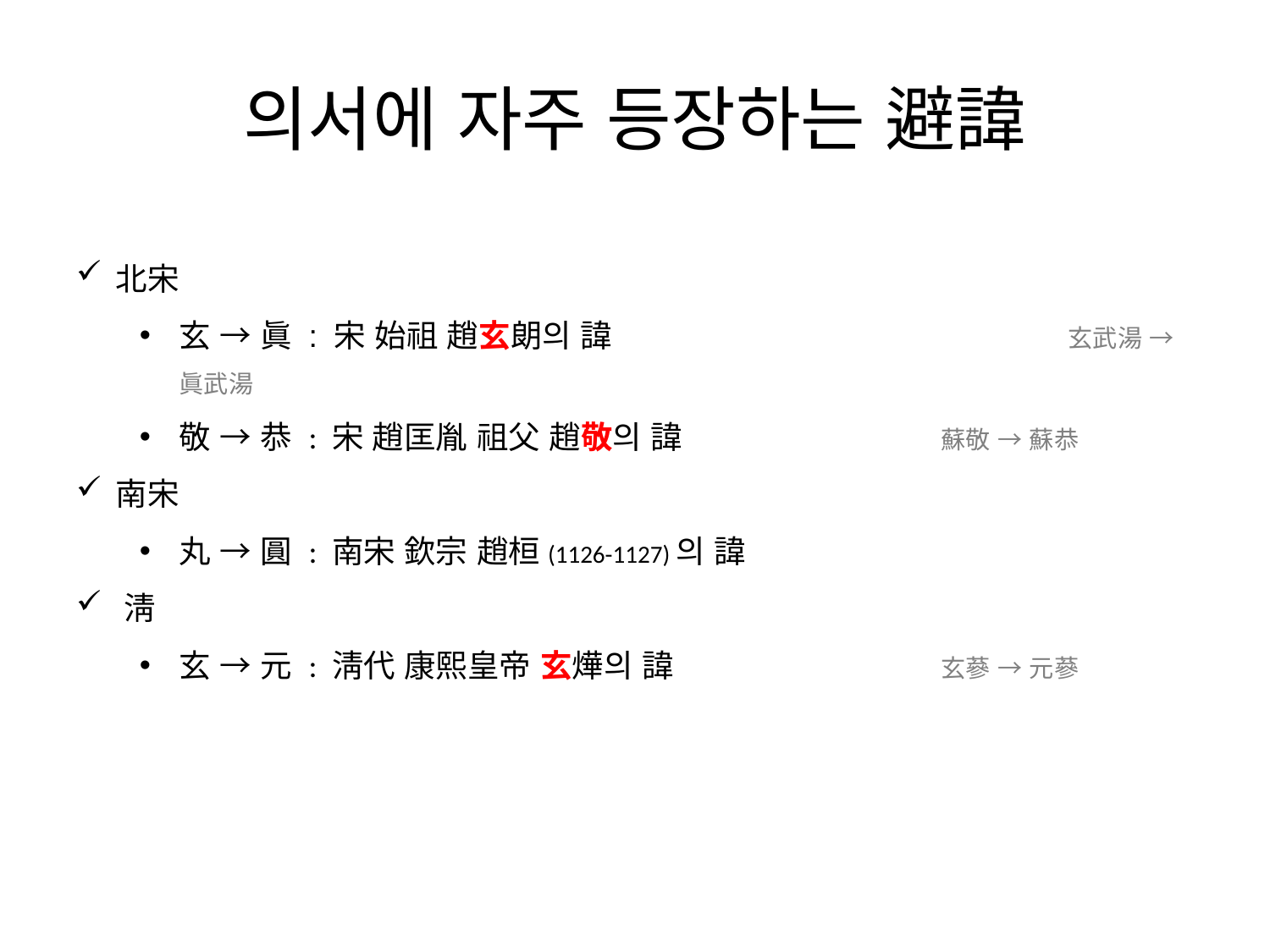

의서에 자주 등장하는 避諱
北宋
玄 → 眞 : 宋 始祖 趙玄朗의 諱				玄武湯 → 眞武湯
敬 → 恭 : 宋 趙匡胤 祖父 趙敬의 諱			蘇敬 → 蘇恭
南宋
丸 → 圓 : 南宋 欽宗 趙桓(1126-1127)의 諱
淸
玄 → 元 : 淸代 康熙皇帝 玄燁의 諱			玄蔘 → 元蔘